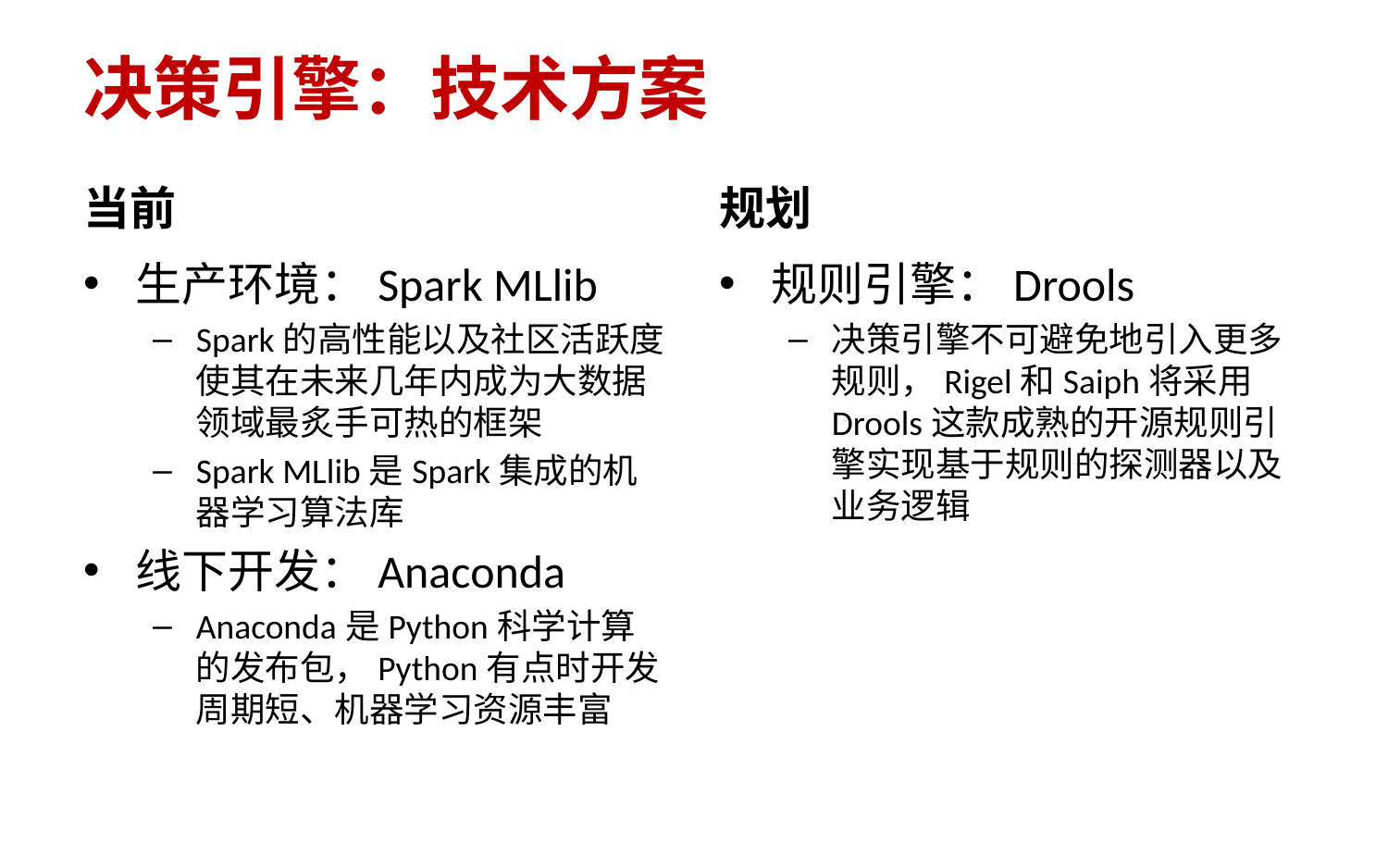

# 决策引擎：技术方案
当前
规划
生产环境：Spark MLlib
Spark的高性能以及社区活跃度使其在未来几年内成为大数据领域最炙手可热的框架
Spark MLlib是Spark集成的机器学习算法库
线下开发：Anaconda
Anaconda是Python科学计算的发布包，Python有点时开发周期短、机器学习资源丰富
规则引擎：Drools
决策引擎不可避免地引入更多规则，Rigel和Saiph将采用Drools这款成熟的开源规则引擎实现基于规则的探测器以及业务逻辑